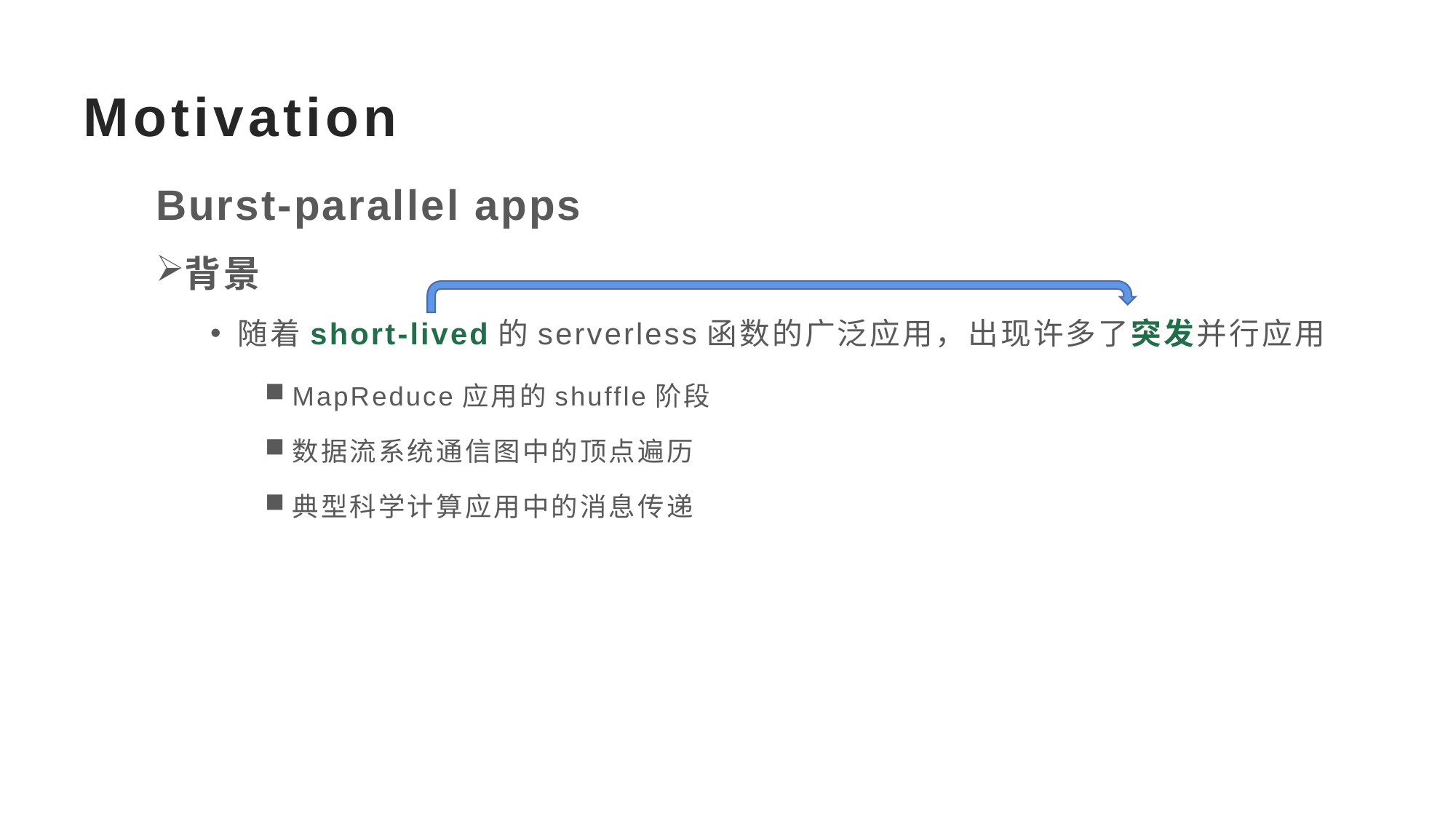

# Motivation
Burst-parallel apps
背景
随着short-lived的serverless函数的广泛应用，出现许多了突发并行应用
MapReduce应用的shuffle阶段
数据流系统通信图中的顶点遍历
典型科学计算应用中的消息传递